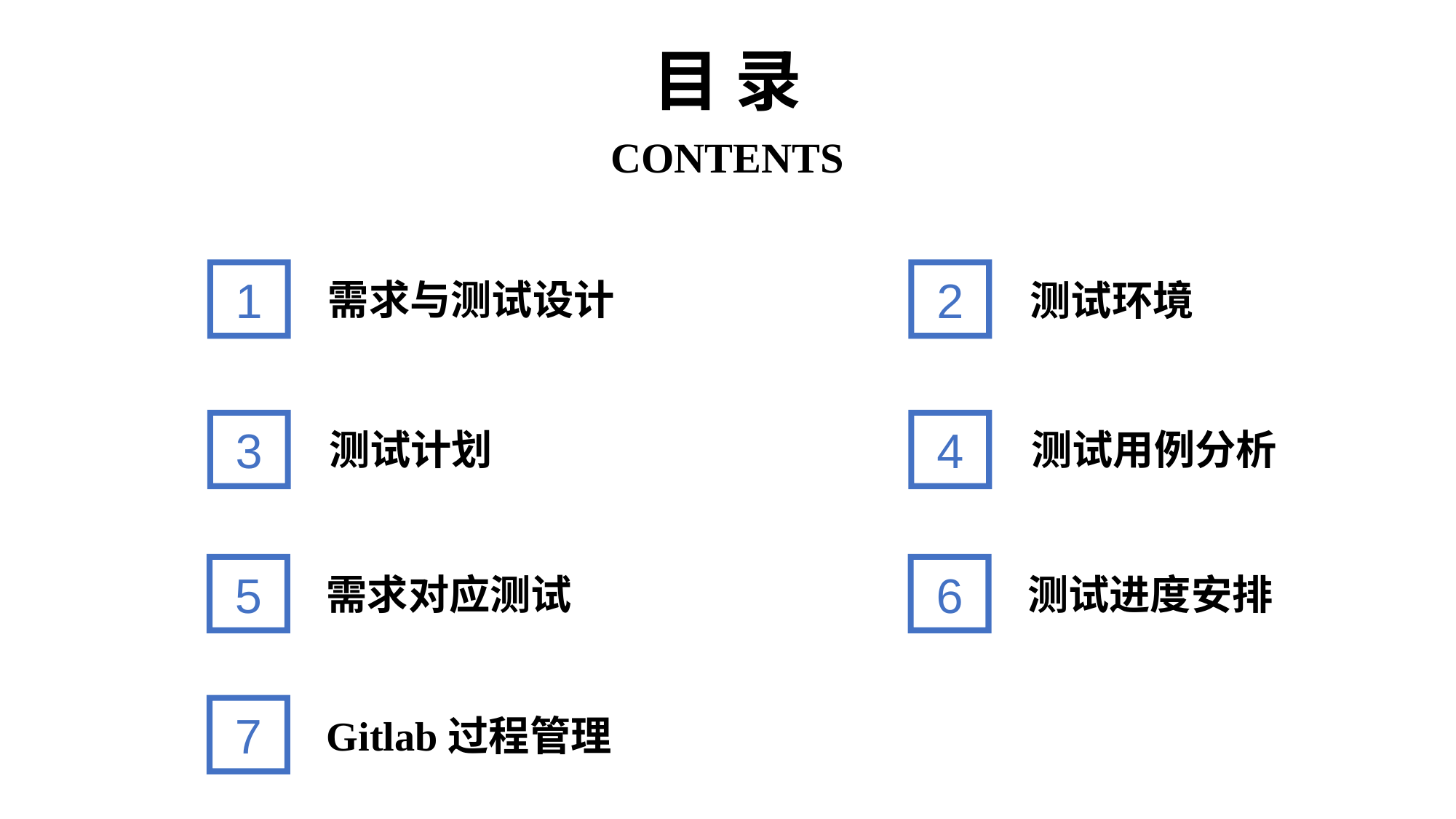

目 录
CONTENTS
1
2
需求与测试设计
测试环境
3
4
测试用例分析
测试计划
5
6
测试进度安排
需求对应测试
7
Gitlab过程管理